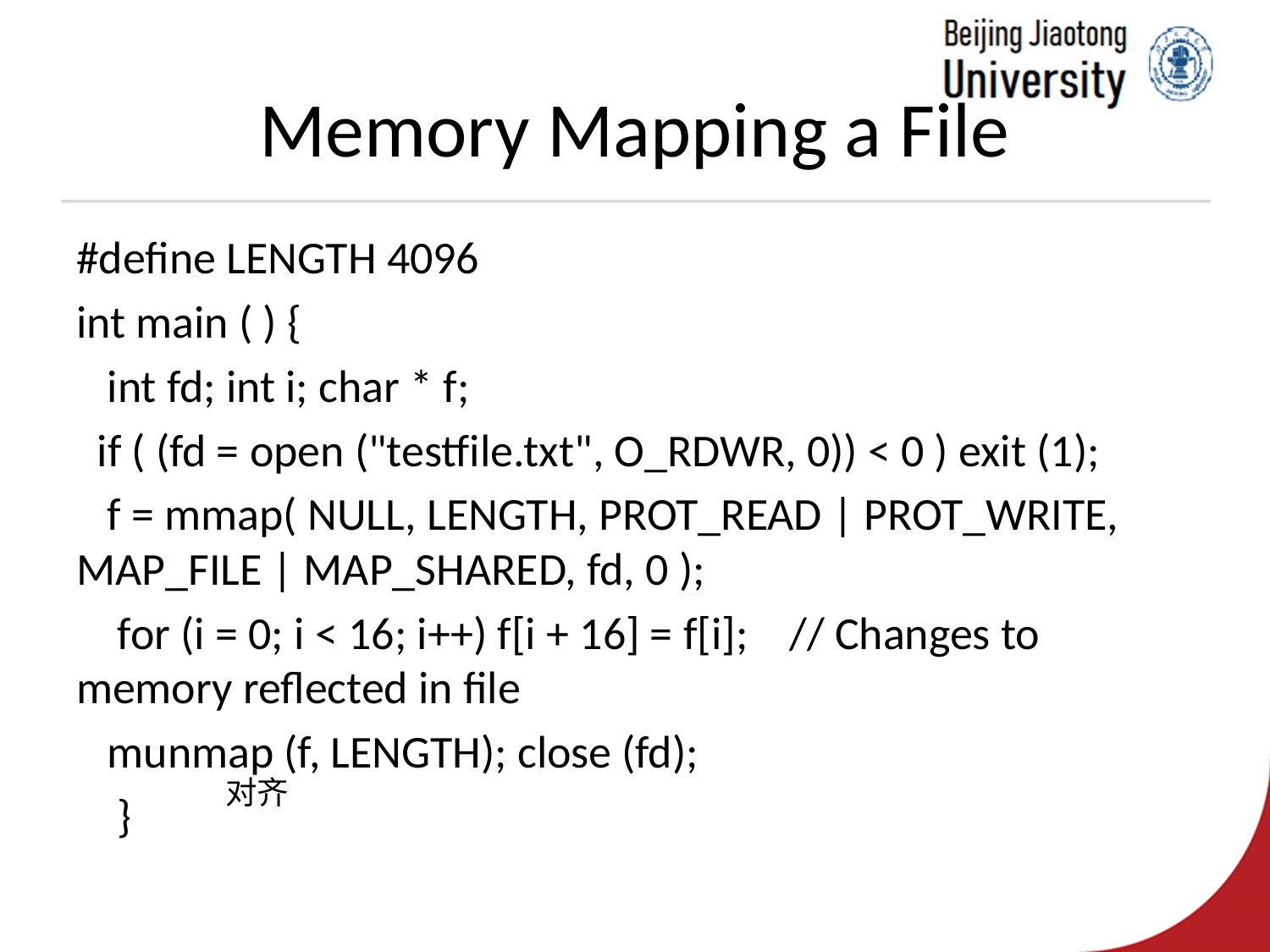

# Memory Mapping a File
#define LENGTH 4096
int main ( ) {
   int fd; int i; char * f;
  if ( (fd = open ("testfile.txt", O_RDWR, 0)) < 0 ) exit (1);
   f = mmap( NULL, LENGTH, PROT_READ | PROT_WRITE, MAP_FILE | MAP_SHARED, fd, 0 );
    for (i = 0; i < 16; i++) f[i + 16] = f[i];    // Changes to memory reflected in file
   munmap (f, LENGTH); close (fd);
    }
对齐